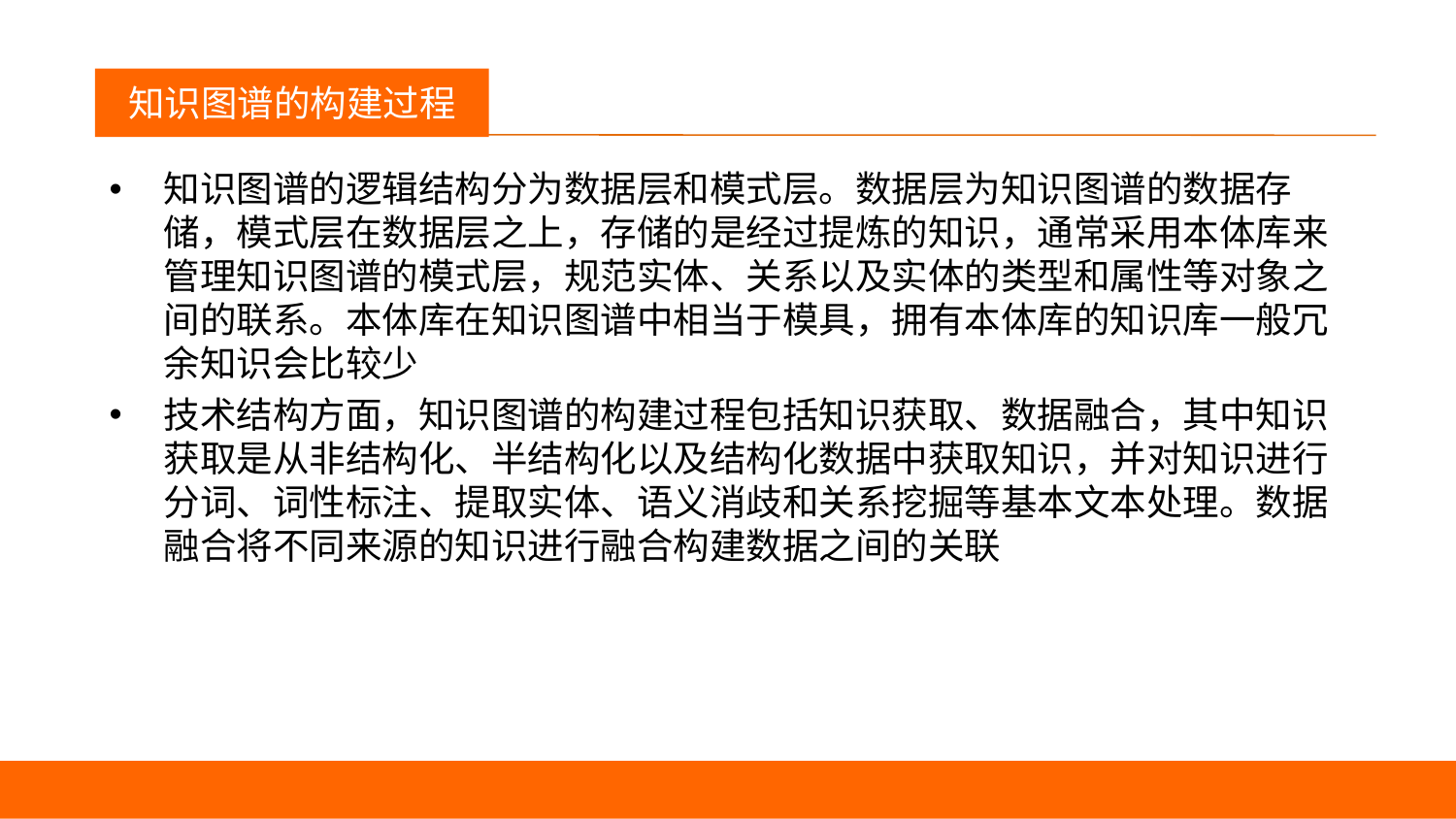

议程
知识图谱的构建过程

知识图谱的逻辑结构分为数据层和模式层。数据层为知识图谱的数据存储，模式层在数据层之上，存储的是经过提炼的知识，通常采用本体库来管理知识图谱的模式层，规范实体、关系以及实体的类型和属性等对象之间的联系。本体库在知识图谱中相当于模具，拥有本体库的知识库一般冗余知识会比较少
技术结构方面，知识图谱的构建过程包括知识获取、数据融合，其中知识获取是从非结构化、半结构化以及结构化数据中获取知识，并对知识进行分词、词性标注、提取实体、语义消歧和关系挖掘等基本文本处理。数据融合将不同来源的知识进行融合构建数据之间的关联